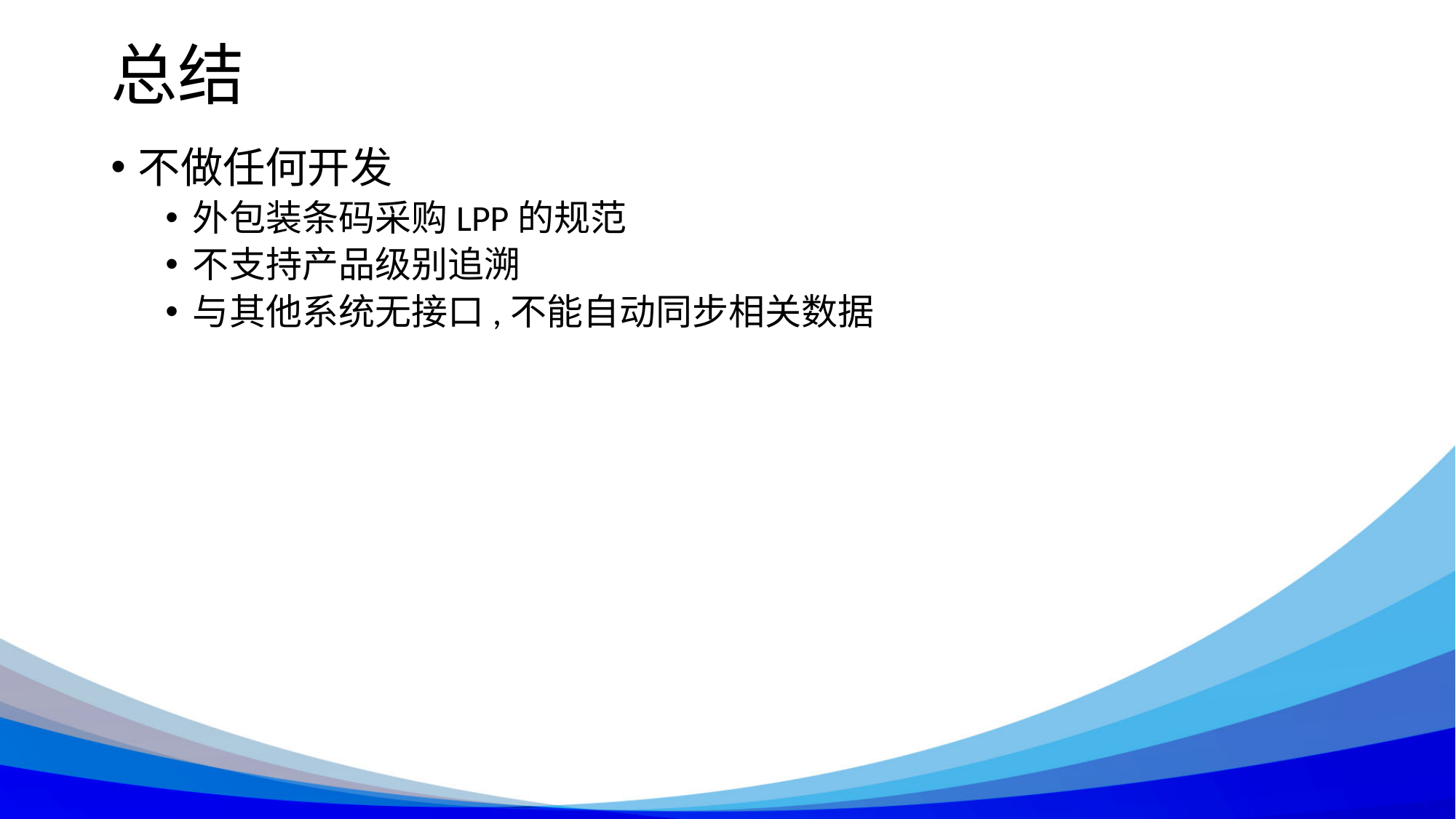

# 总结
不做任何开发
外包装条码采购LPP的规范
不支持产品级别追溯
与其他系统无接口,不能自动同步相关数据